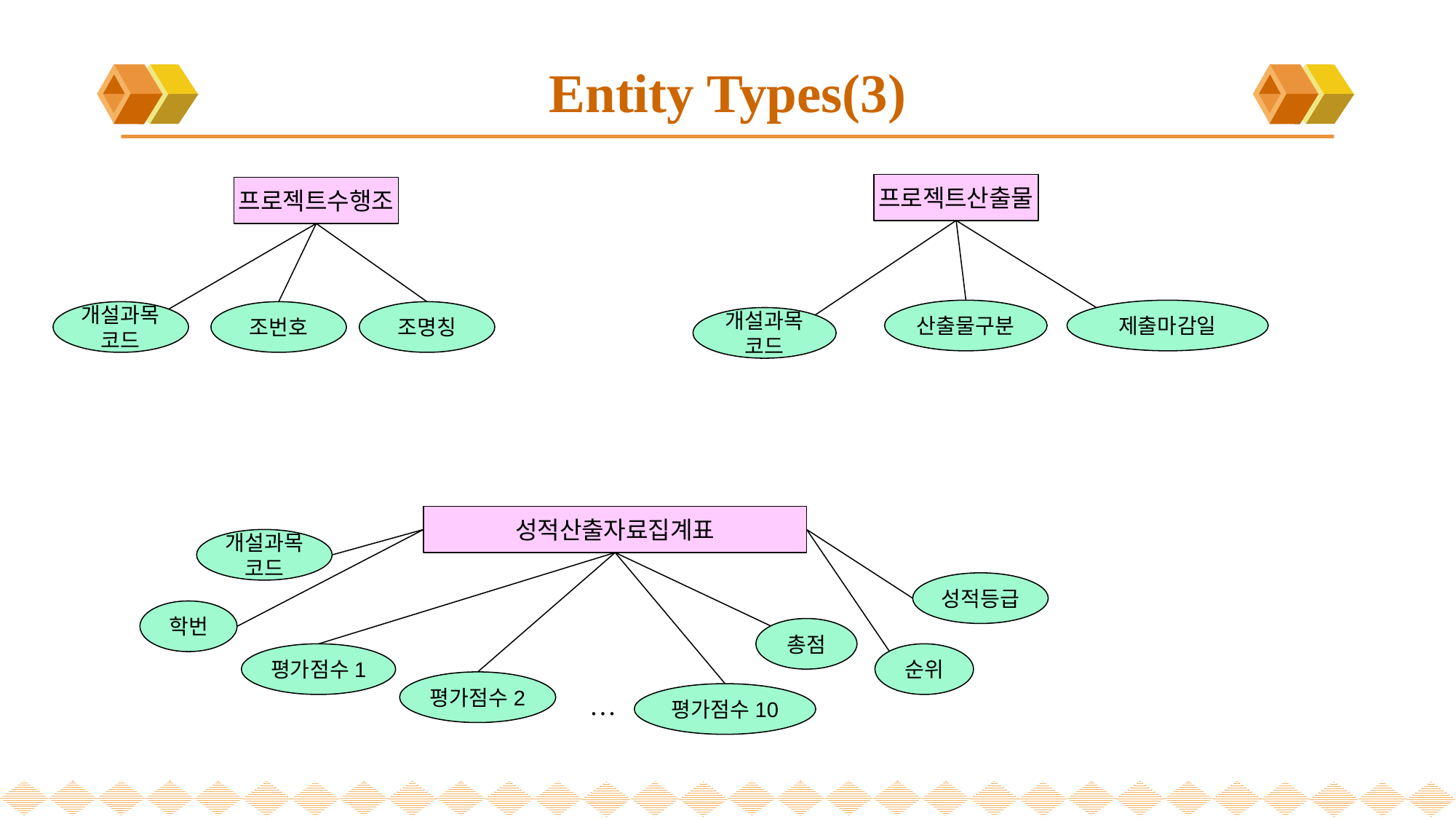

# Entity Types(3)
프로젝트산출물
산출물구분
제출마감일
개설과목코드
프로젝트수행조
개설과목코드
조번호
조명칭
성적산출자료집계표
개설과목
코드
성적등급
학번
총점
평가점수1
순위
평가점수2
…
평가점수10